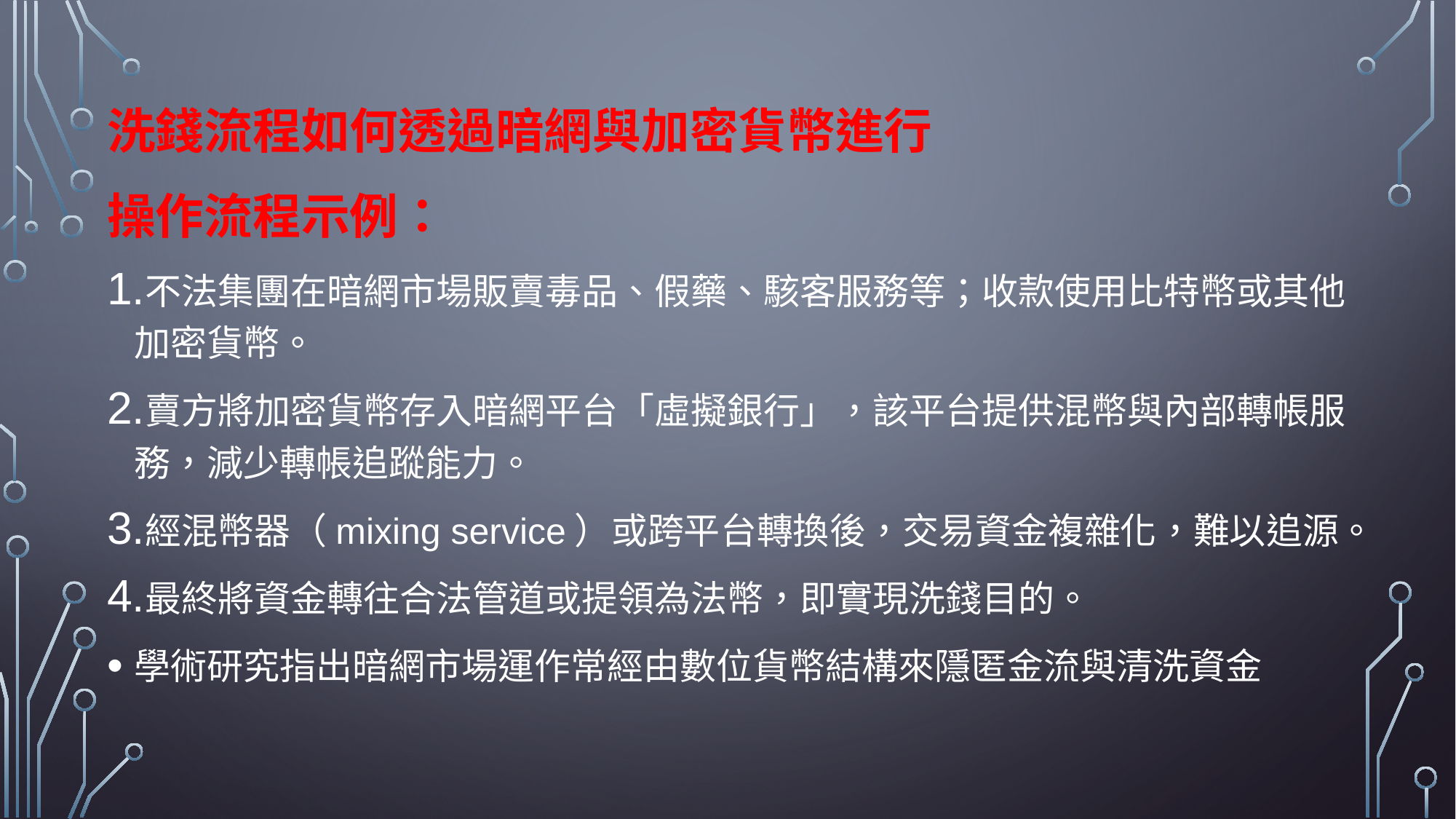

洗錢流程如何透過暗網與加密貨幣進行
操作流程示例：
不法集團在暗網市場販賣毒品、假藥、駭客服務等；收款使用比特幣或其他加密貨幣。
賣方將加密貨幣存入暗網平台「虛擬銀行」，該平台提供混幣與內部轉帳服務，減少轉帳追蹤能力。
經混幣器（mixing service）或跨平台轉換後，交易資金複雜化，難以追源。
最終將資金轉往合法管道或提領為法幣，即實現洗錢目的。
學術研究指出暗網市場運作常經由數位貨幣結構來隱匿金流與清洗資金